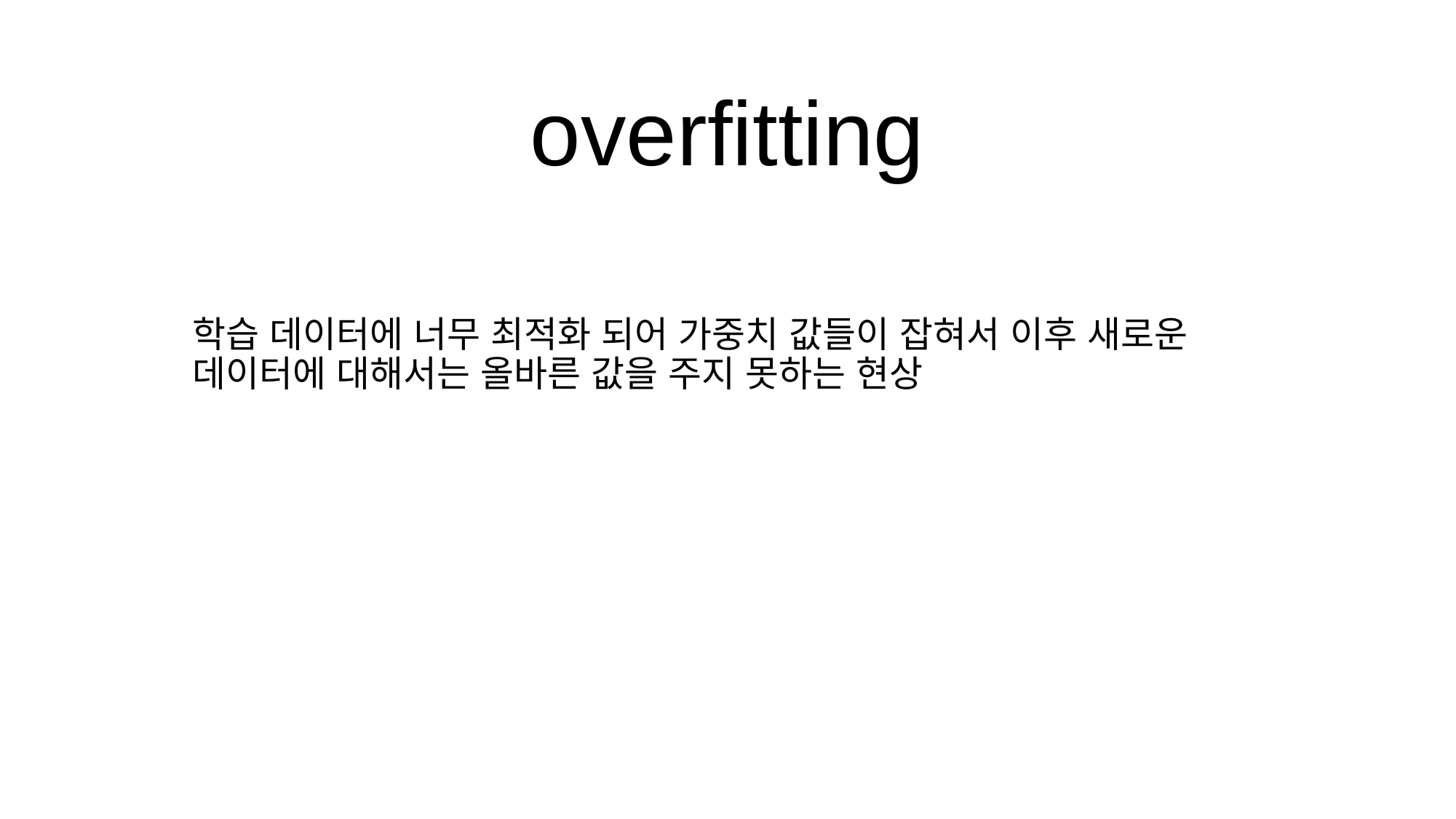

# overfitting
학습 데이터에 너무 최적화 되어 가중치 값들이 잡혀서 이후 새로운 데이터에 대해서는 올바른 값을 주지 못하는 현상